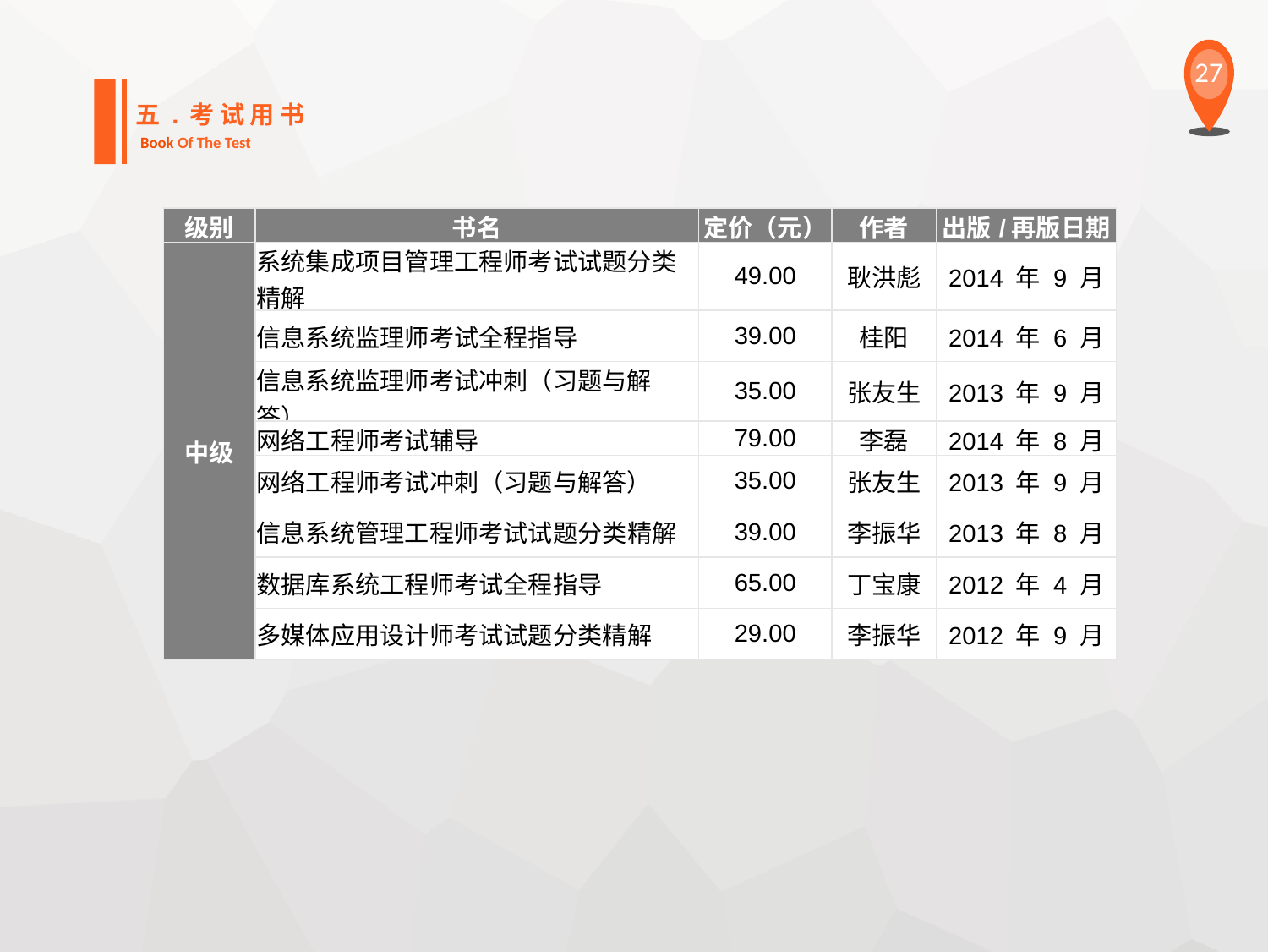

27

五.考试用书
Book Of The Test
| 级别 | 书名 | 定价（元） | 作者 | 出版/再版日期 |
| --- | --- | --- | --- | --- |
| 中级 | 系统集成项目管理工程师考试试题分类精解 | 49.00 | 耿洪彪 | 2014 年 9 月 |
|  | 信息系统监理师考试全程指导 | 39.00 | 桂阳 | 2014 年 6 月 |
|  | 信息系统监理师考试冲刺（习题与解答） | 35.00 | 张友生 | 2013 年 9 月 |
|  | 网络工程师考试辅导 | 79.00 | 李磊 | 2014 年 8 月 |
|  | 网络工程师考试冲刺（习题与解答） | 35.00 | 张友生 | 2013 年 9 月 |
|  | 信息系统管理工程师考试试题分类精解 | 39.00 | 李振华 | 2013 年 8 月 |
|  | 数据库系统工程师考试全程指导 | 65.00 | 丁宝康 | 2012 年 4 月 |
|  | 多媒体应用设计师考试试题分类精解 | 29.00 | 李振华 | 2012 年 9 月 |